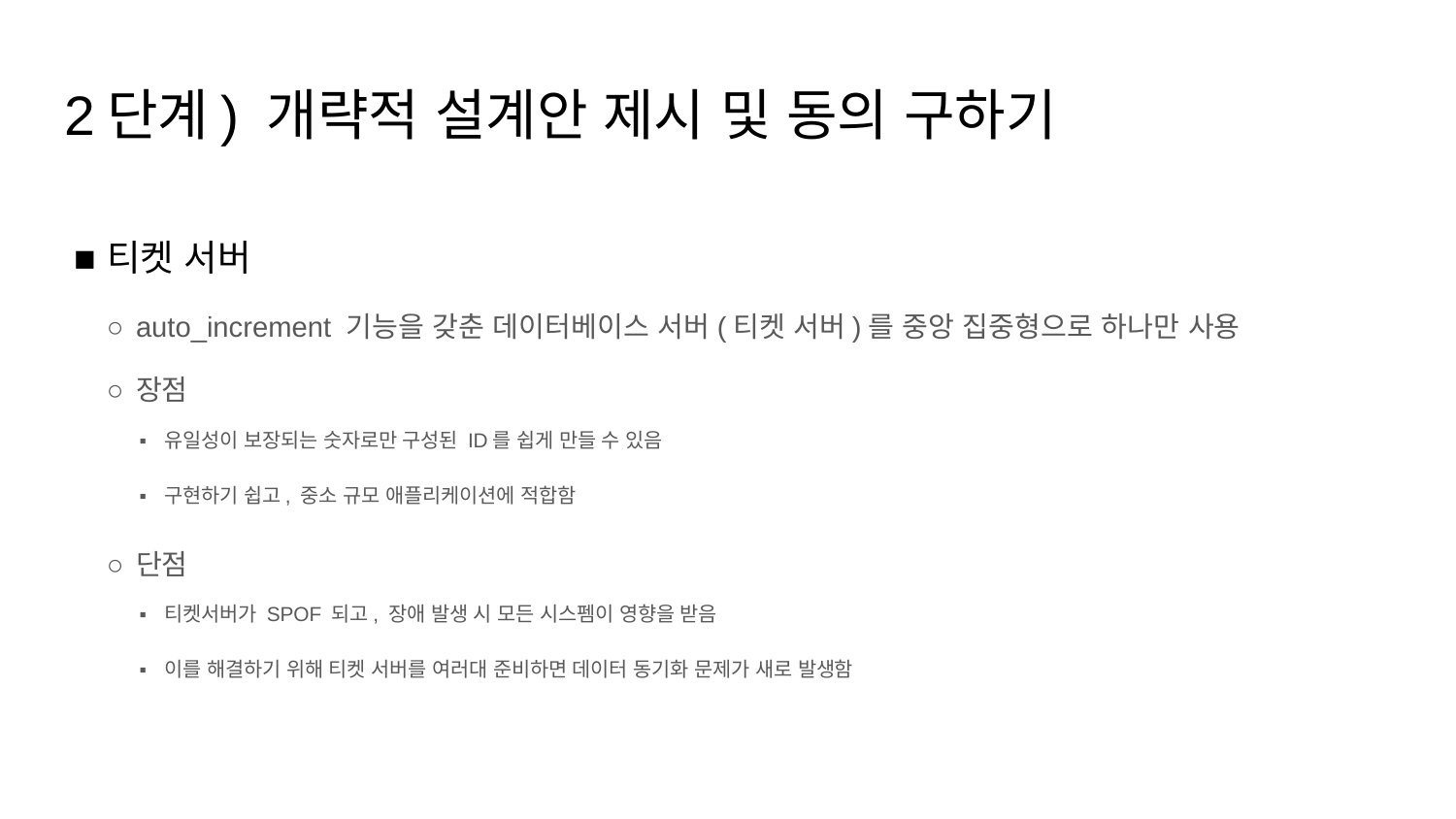

# 2단계) 개략적 설계안 제시 및 동의 구하기
티켓 서버
auto_increment 기능을 갖춘 데이터베이스 서버(티켓 서버)를 중앙 집중형으로 하나만 사용
장점
유일성이 보장되는 숫자로만 구성된 ID를 쉽게 만들 수 있음
구현하기 쉽고, 중소 규모 애플리케이션에 적합함
단점
티켓서버가 SPOF 되고, 장애 발생 시 모든 시스펨이 영향을 받음
이를 해결하기 위해 티켓 서버를 여러대 준비하면 데이터 동기화 문제가 새로 발생함